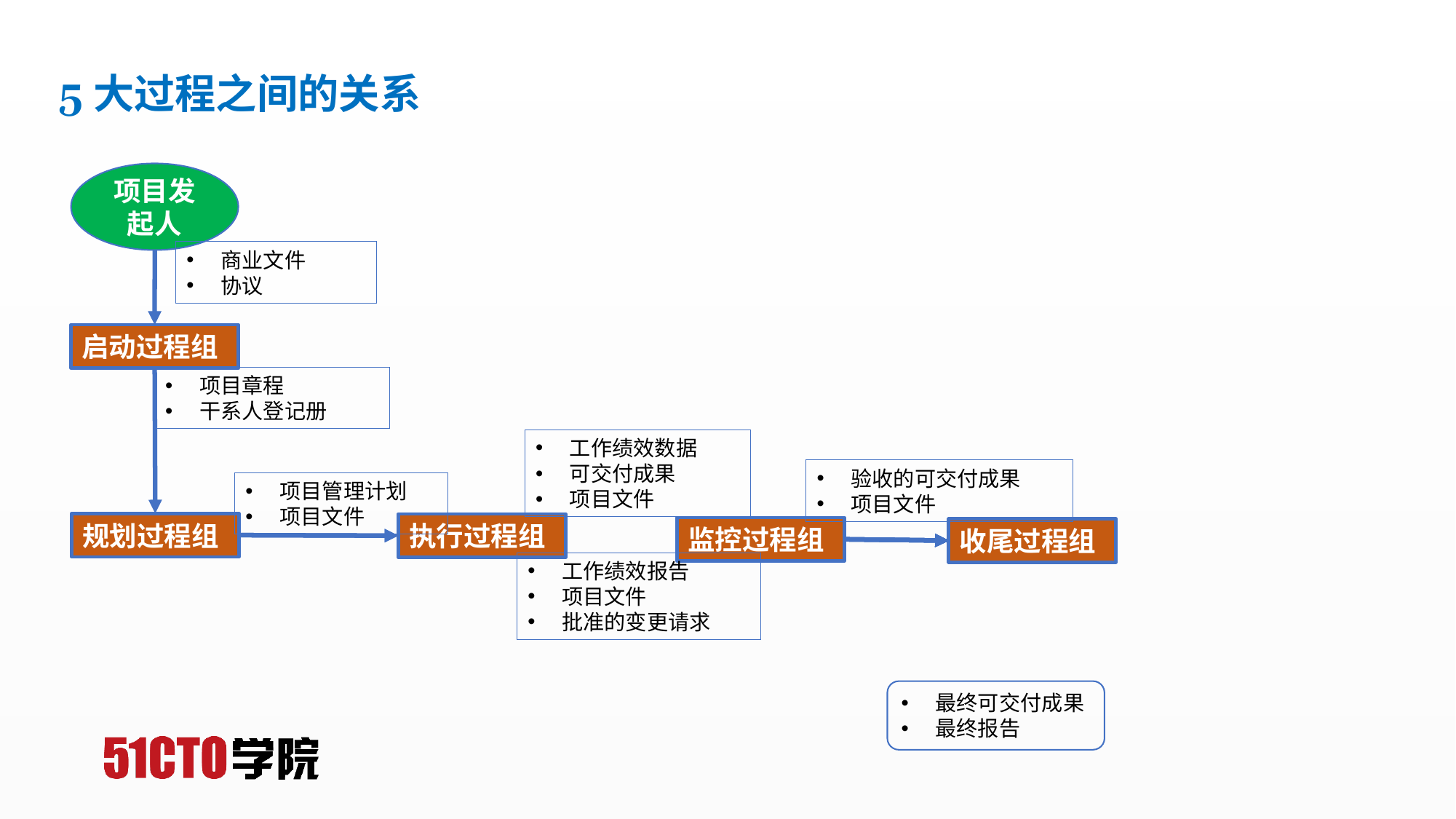

# 5大过程之间的关系
项目发起人
商业文件
协议
启动过程组
项目章程
干系人登记册
工作绩效数据
可交付成果
项目文件
验收的可交付成果
项目文件
项目管理计划
项目文件
规划过程组
执行过程组
监控过程组
收尾过程组
工作绩效报告
项目文件
批准的变更请求
最终可交付成果
最终报告